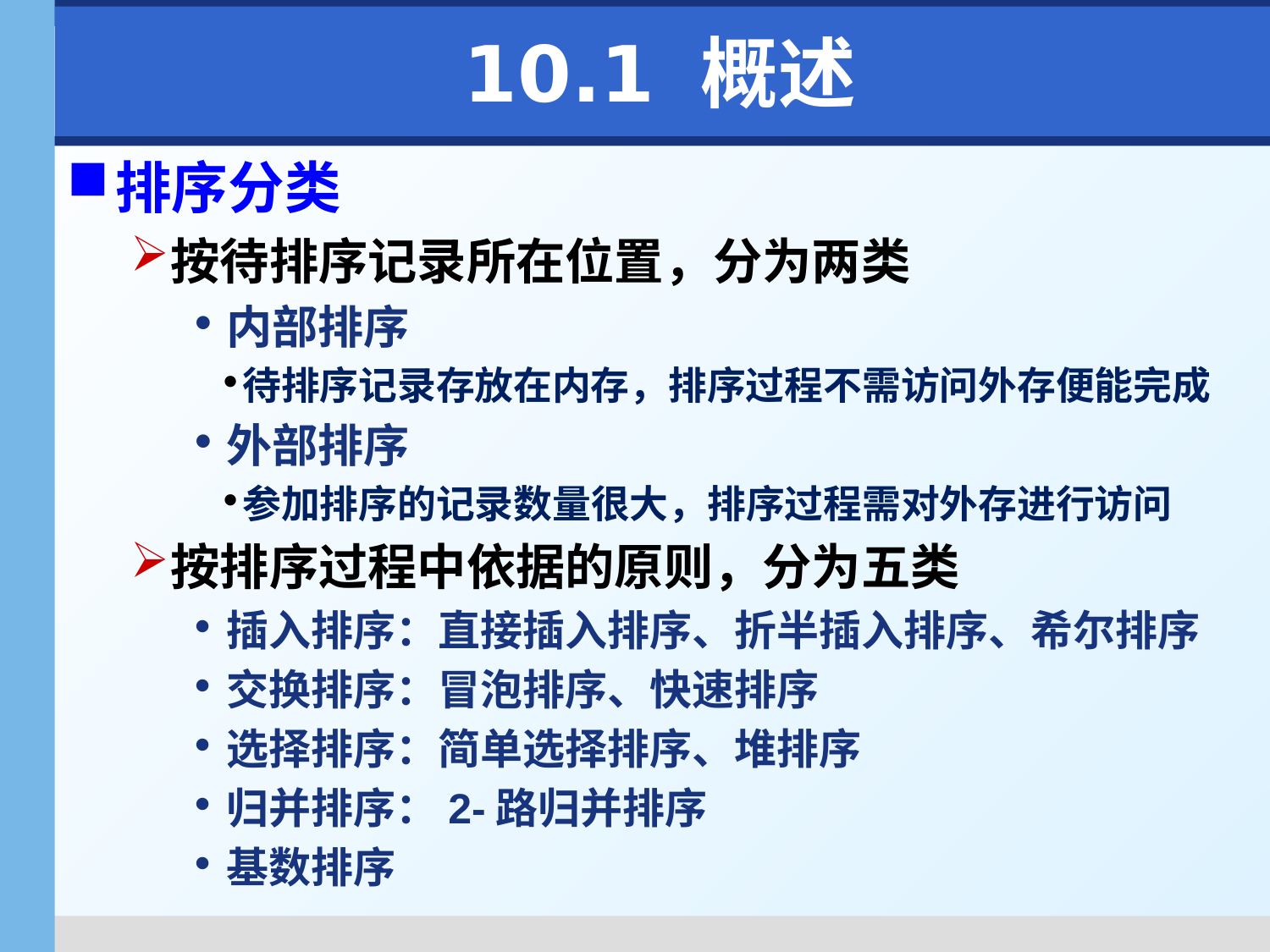

# 10.1 概述
排序分类
按待排序记录所在位置，分为两类
内部排序
待排序记录存放在内存，排序过程不需访问外存便能完成
外部排序
参加排序的记录数量很大，排序过程需对外存进行访问
按排序过程中依据的原则，分为五类
插入排序：直接插入排序、折半插入排序、希尔排序
交换排序：冒泡排序、快速排序
选择排序：简单选择排序、堆排序
归并排序：2-路归并排序
基数排序